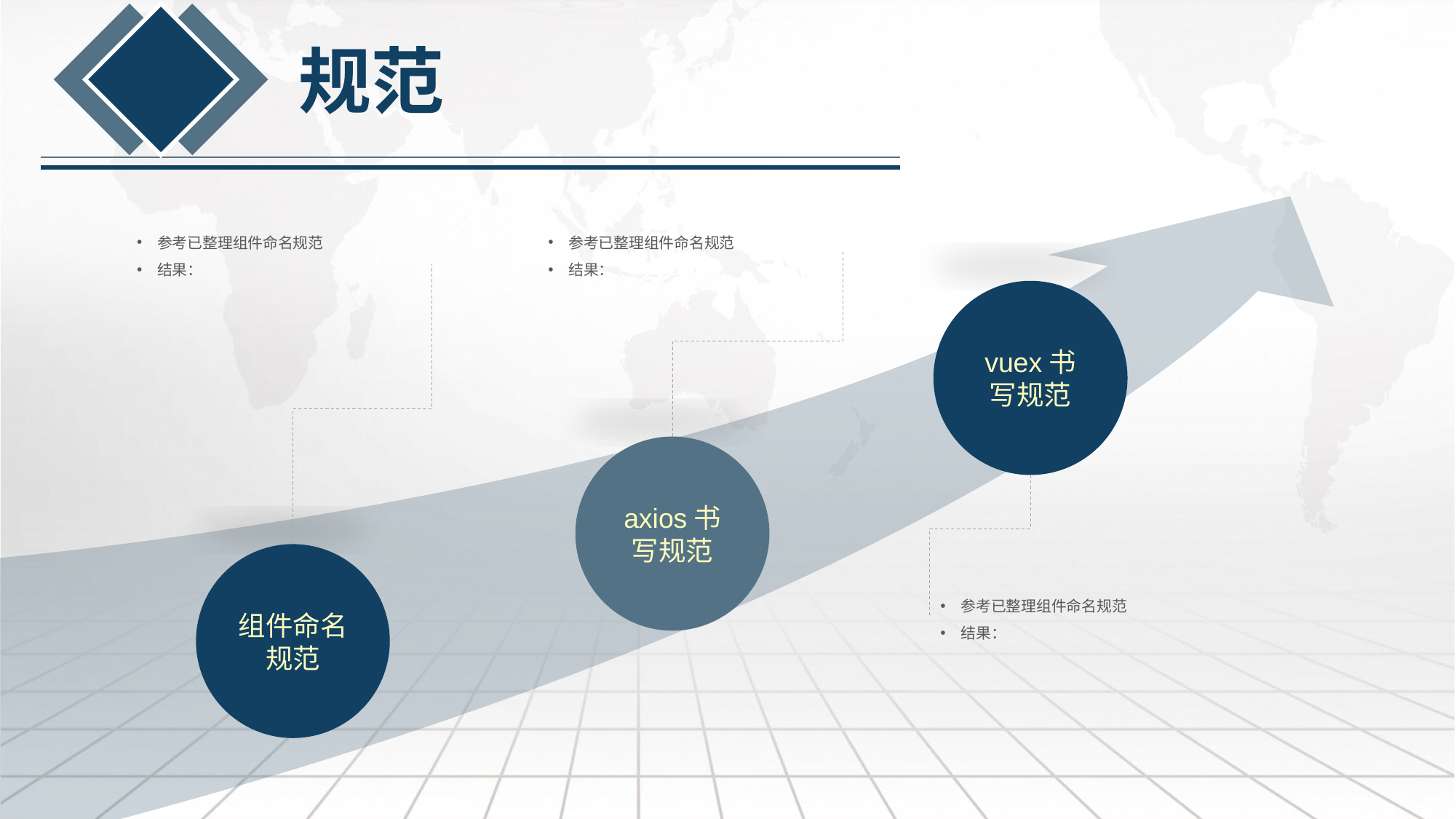

规范

参考已整理组件命名规范
结果：
参考已整理组件命名规范
结果：

vuex书写规范

axios书写规范
组件命名规范
参考已整理组件命名规范
结果：